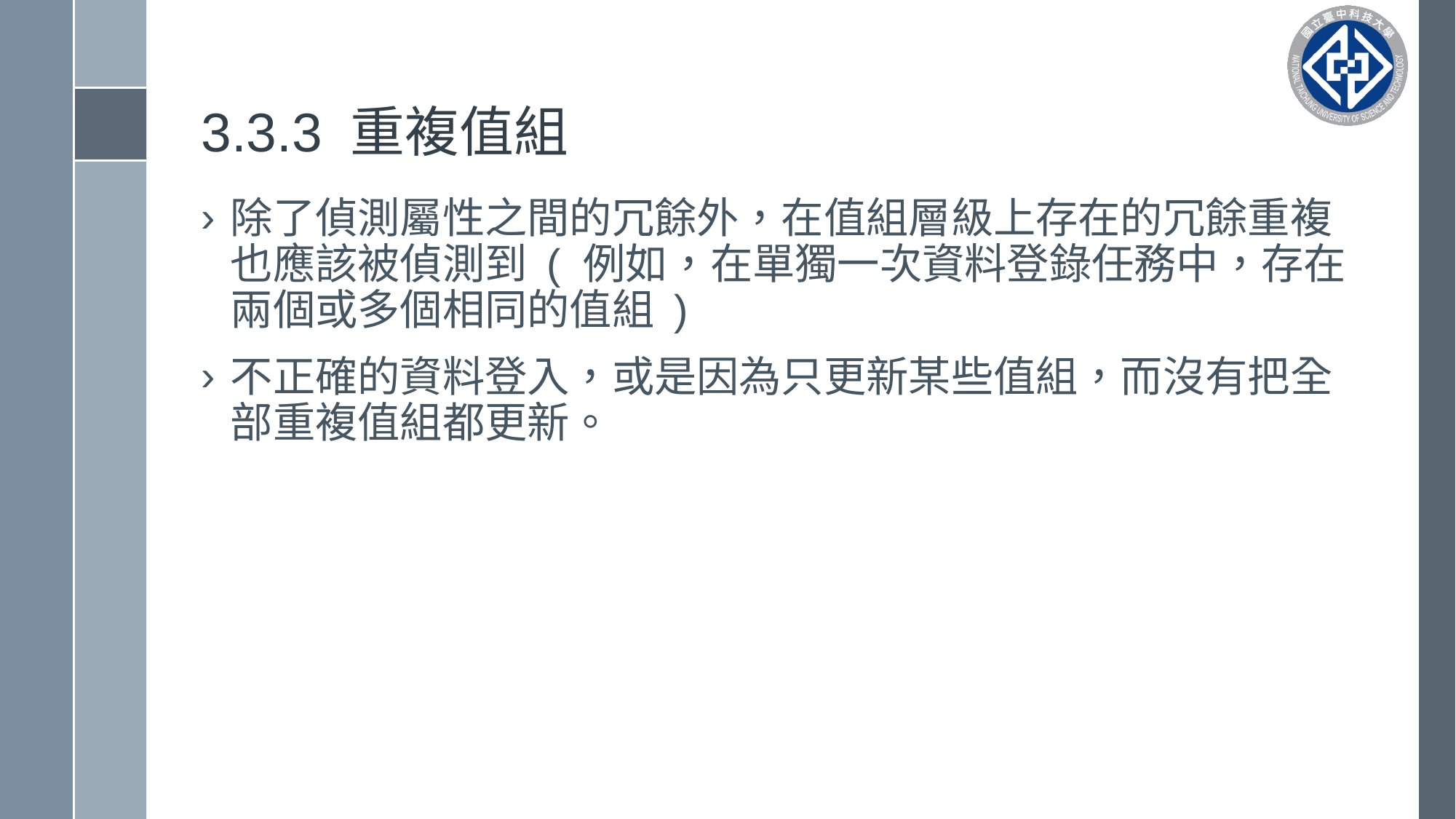

# 3.3.3 重複值組
除了偵測屬性之間的冗餘外，在值組層級上存在的冗餘重複也應該被偵測到 ( 例如，在單獨一次資料登錄任務中，存在兩個或多個相同的值組 )
不正確的資料登入，或是因為只更新某些值組，而沒有把全部重複值組都更新。